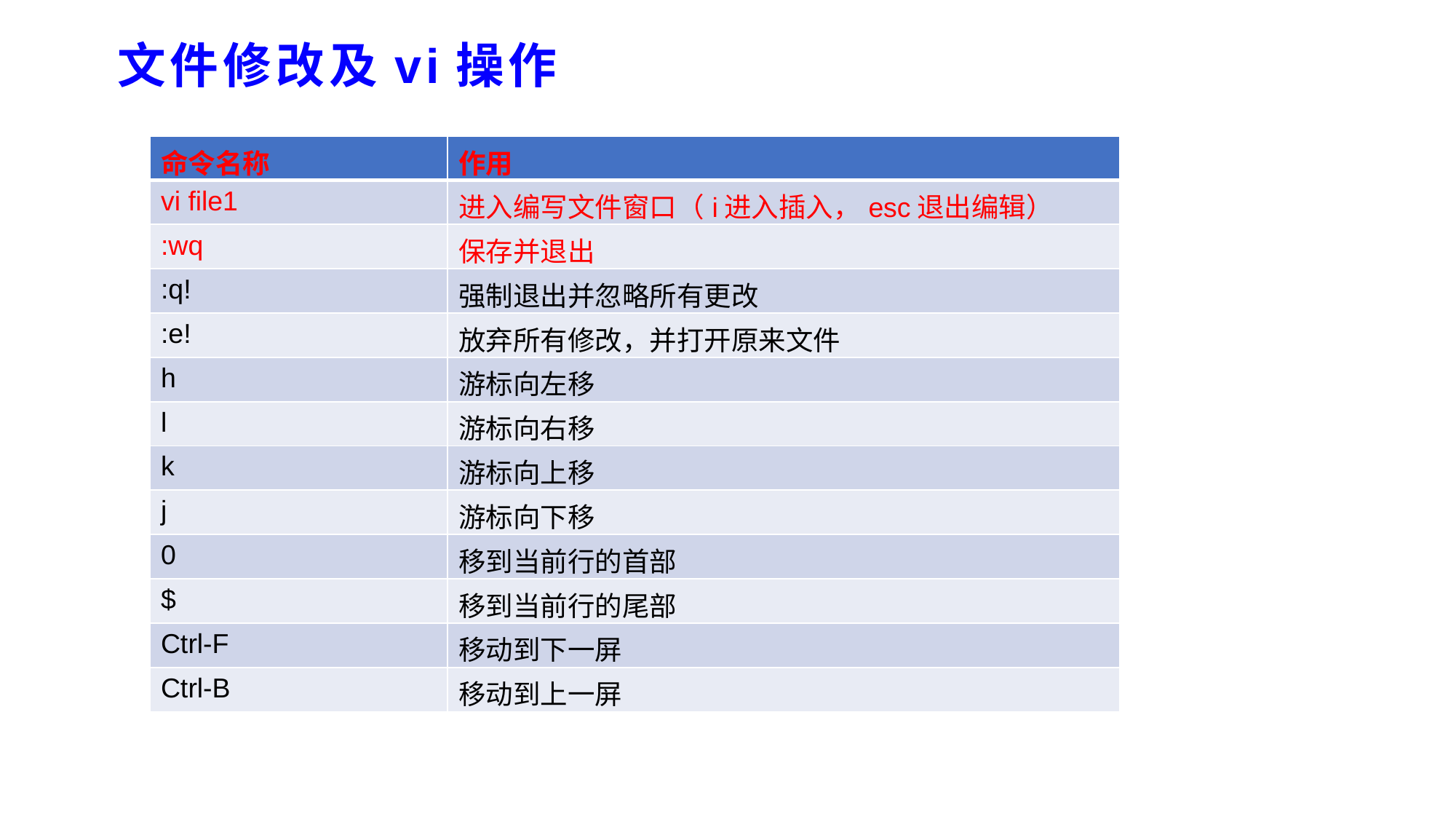

文件修改及vi操作
| 命令名称 | 作用 |
| --- | --- |
| vi file1 | 进入编写文件窗口（i进入插入，esc退出编辑） |
| :wq | 保存并退出 |
| :q! | 强制退出并忽略所有更改 |
| :e! | 放弃所有修改，并打开原来文件 |
| h | 游标向左移 |
| l | 游标向右移 |
| k | 游标向上移 |
| j | 游标向下移 |
| 0 | 移到当前行的首部 |
| $ | 移到当前行的尾部 |
| Ctrl-F | 移动到下一屏 |
| Ctrl-B | 移动到上一屏 |